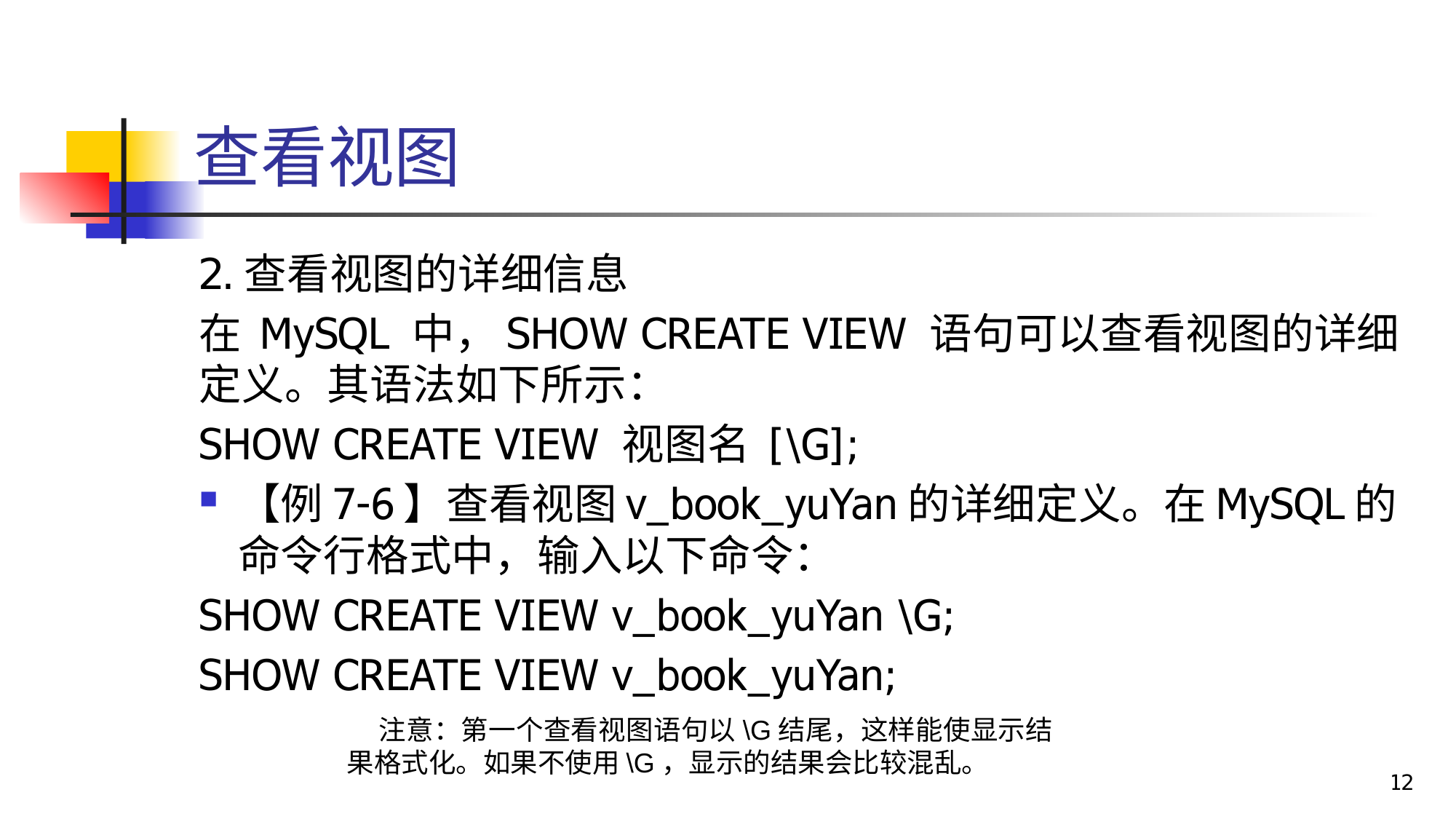

# 查看视图
2.查看视图的详细信息
在 MySQL 中，SHOW CREATE VIEW 语句可以查看视图的详细定义。其语法如下所示：
SHOW CREATE VIEW 视图名 [\G];
【例7-6】查看视图v_book_yuYan的详细定义。在MySQL的命令行格式中，输入以下命令：
SHOW CREATE VIEW v_book_yuYan \G;
SHOW CREATE VIEW v_book_yuYan;
注意：第一个查看视图语句以\G结尾，这样能使显示结果格式化。如果不使用\G，显示的结果会比较混乱。
12